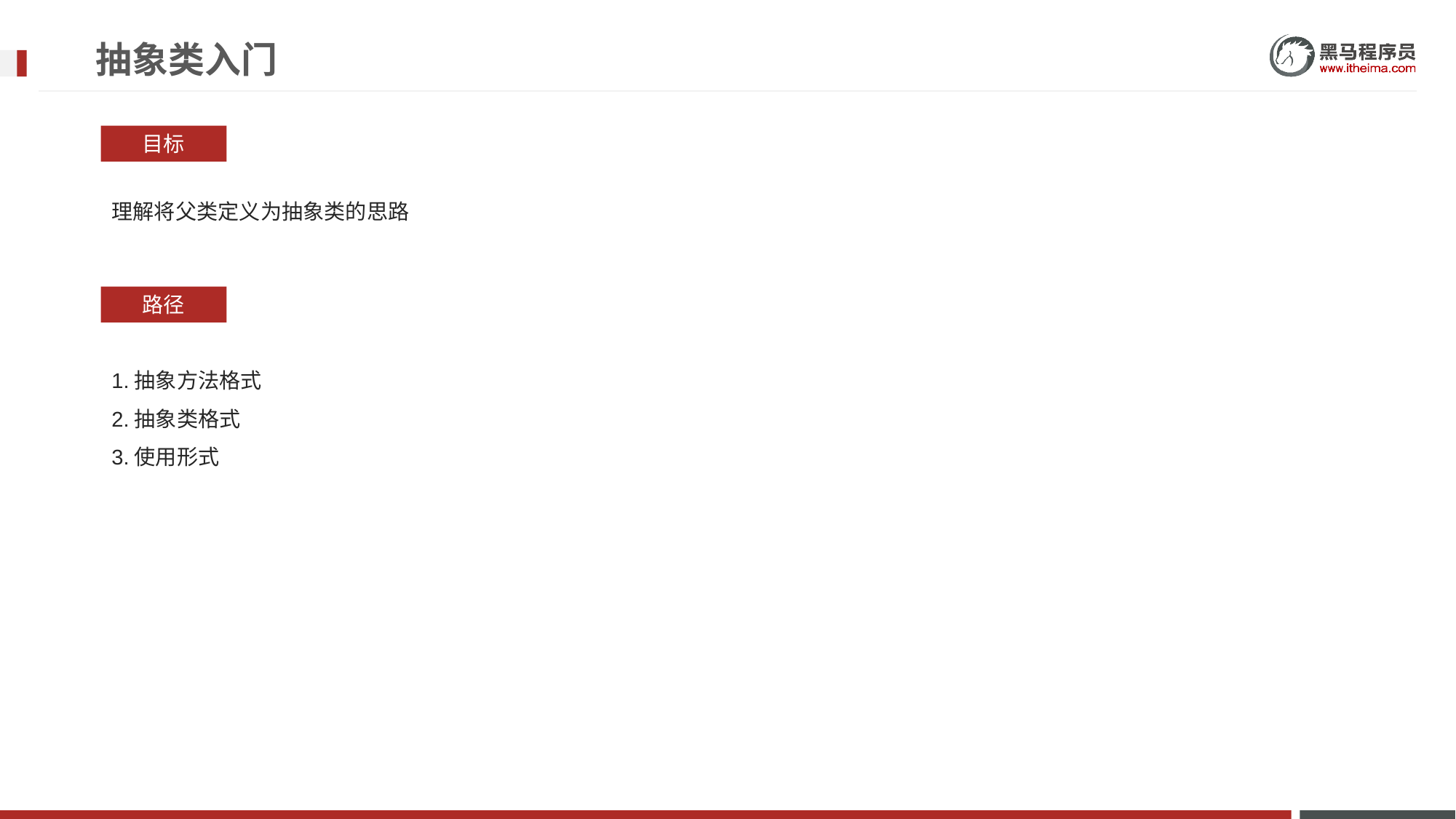

# 抽象类入门
目标
理解将父类定义为抽象类的思路
路径
1.抽象方法格式
2.抽象类格式
3.使用形式